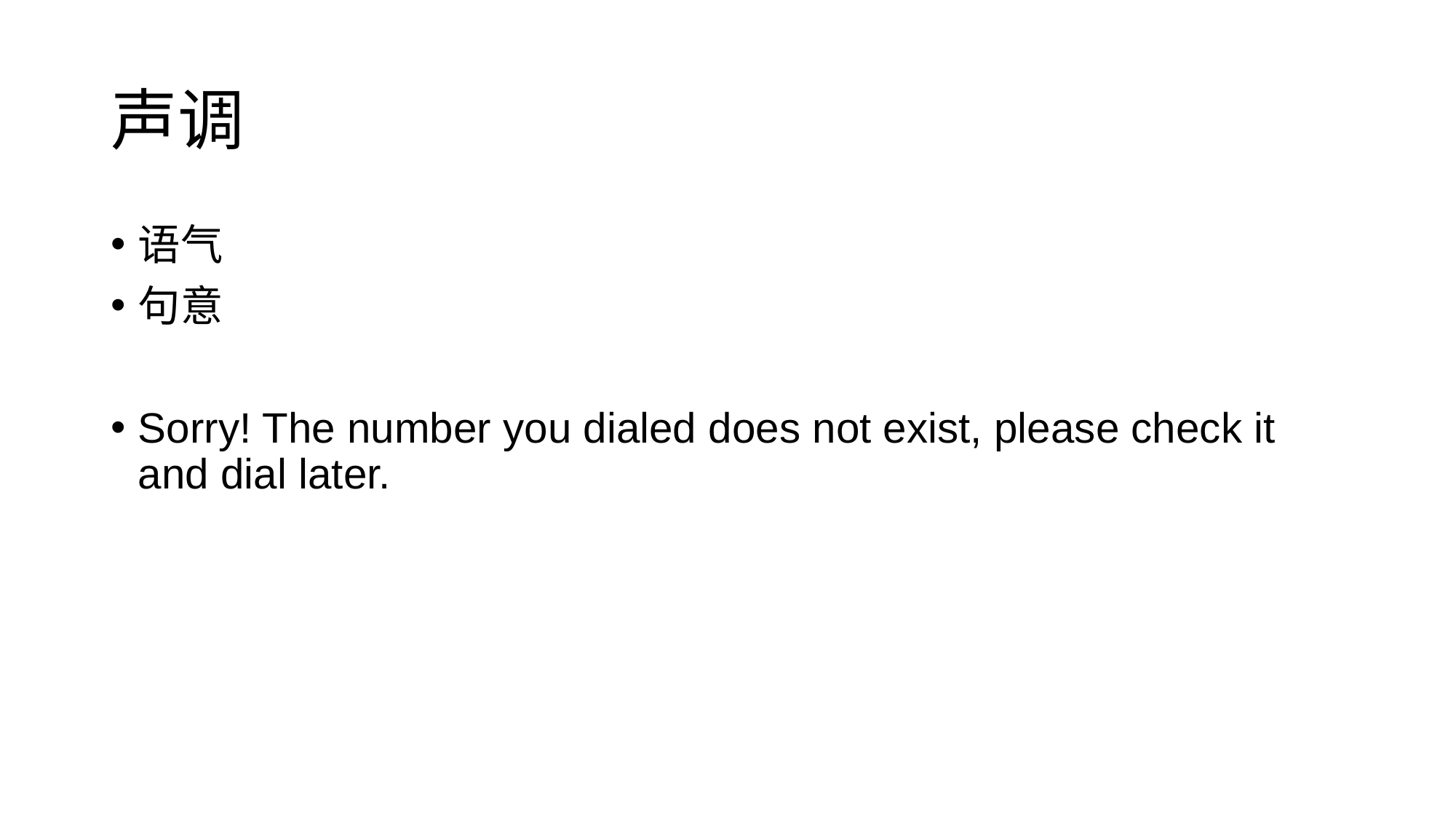

# 声调
语气
句意

Sorry! The number you dialed does not exist, please check it and dial later.